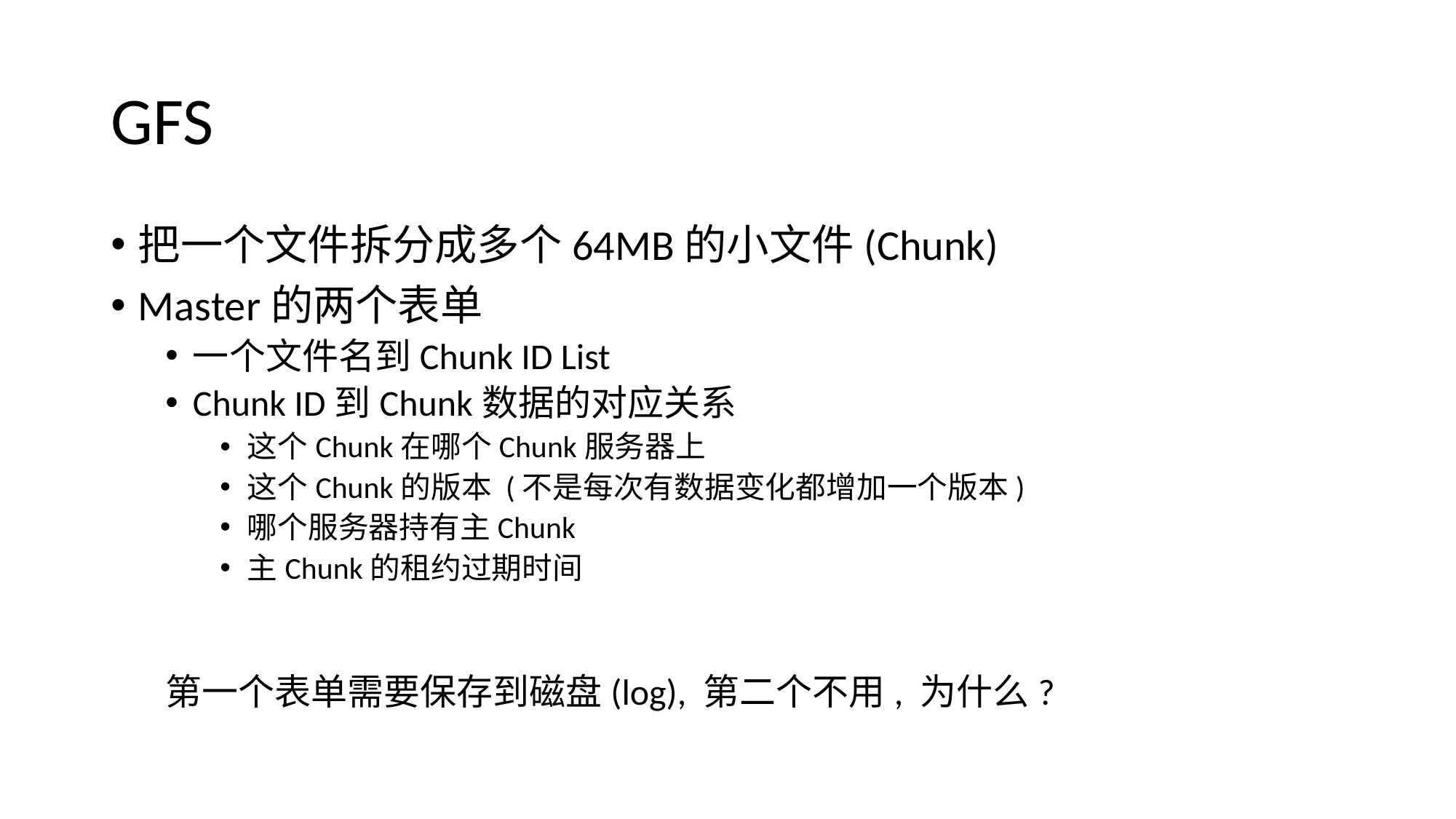

# GFS
把一个文件拆分成多个64MB的小文件(Chunk)
Master的两个表单
一个文件名到Chunk ID List
Chunk ID到Chunk数据的对应关系
这个Chunk在哪个Chunk服务器上
这个Chunk的版本 (不是每次有数据变化都增加一个版本)
哪个服务器持有主Chunk
主Chunk的租约过期时间

第一个表单需要保存到磁盘(log), 第二个不用, 为什么?